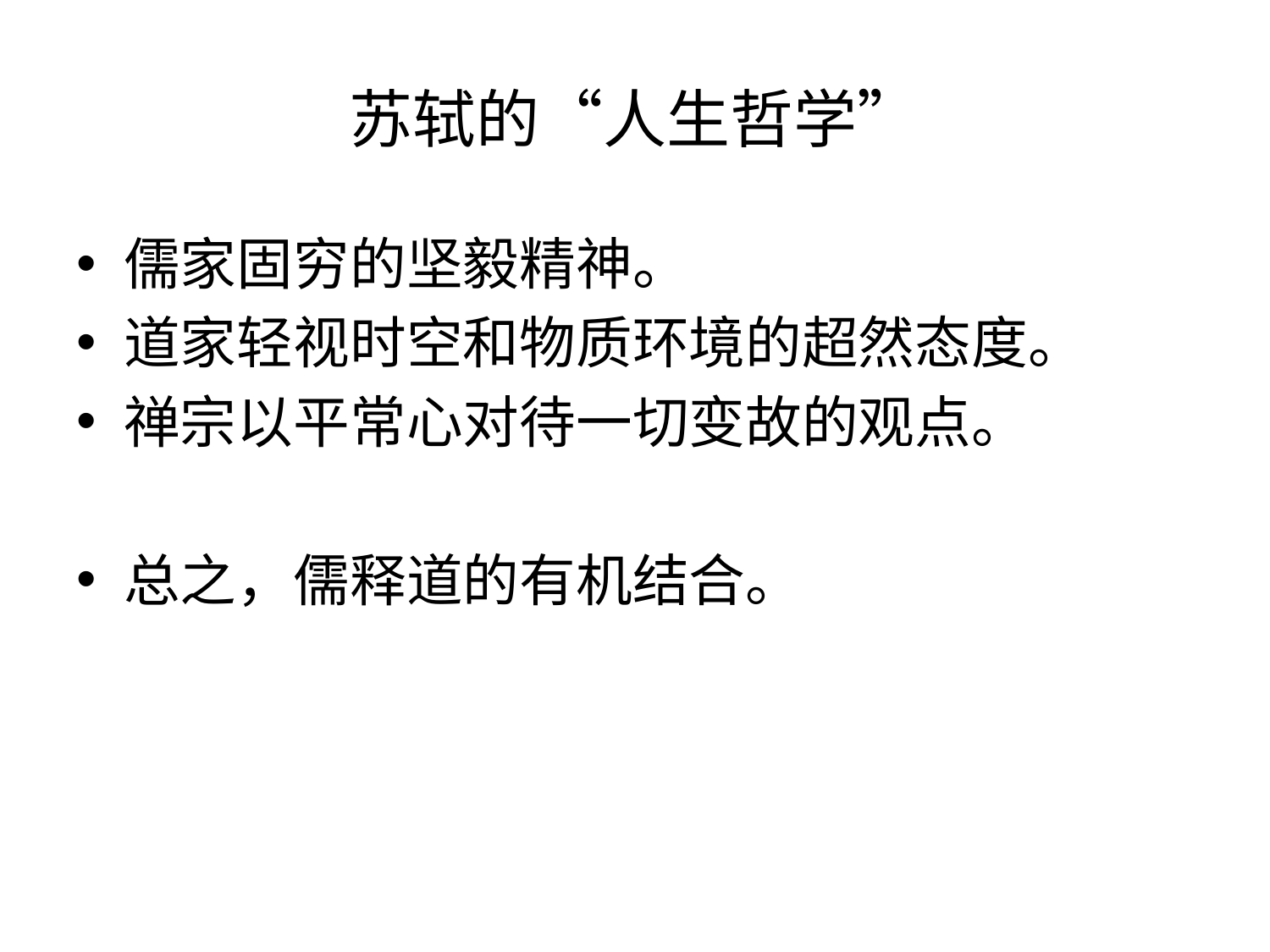

# 苏轼的“人生哲学”
儒家固穷的坚毅精神。
道家轻视时空和物质环境的超然态度。
禅宗以平常心对待一切变故的观点。

总之，儒释道的有机结合。